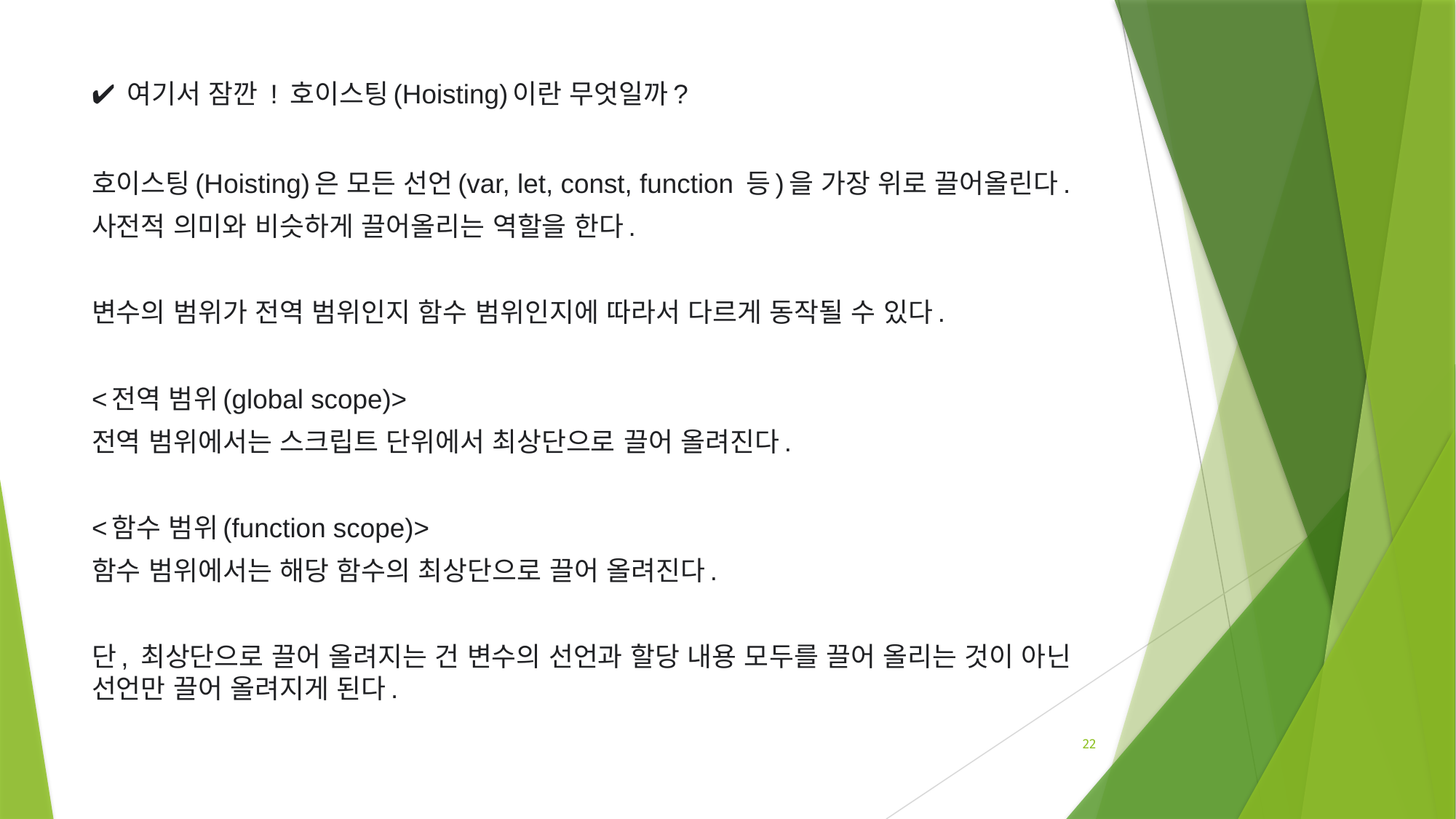

✔ 여기서 잠깐 ! 호이스팅(Hoisting)이란 무엇일까?

호이스팅(Hoisting)은 모든 선언(var, let, const, function 등)을 가장 위로 끌어올린다.
사전적 의미와 비슷하게 끌어올리는 역할을 한다.

변수의 범위가 전역 범위인지 함수 범위인지에 따라서 다르게 동작될 수 있다.

<전역 범위(global scope)>
전역 범위에서는 스크립트 단위에서 최상단으로 끌어 올려진다.

<함수 범위(function scope)>
함수 범위에서는 해당 함수의 최상단으로 끌어 올려진다.

단, 최상단으로 끌어 올려지는 건 변수의 선언과 할당 내용 모두를 끌어 올리는 것이 아닌 선언만 끌어 올려지게 된다.
22